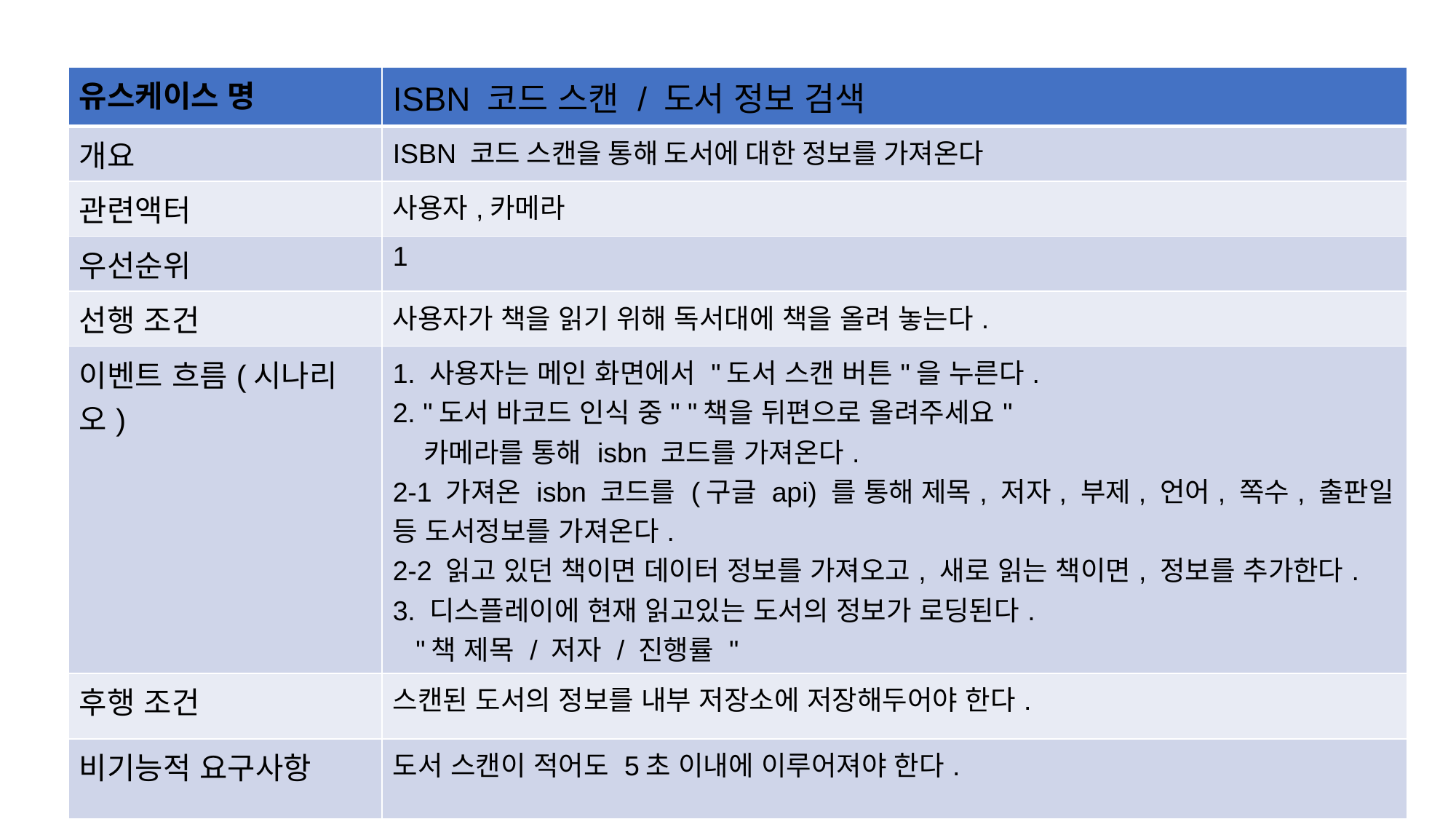

| 유스케이스 명 | ISBN 코드 스캔 / 도서 정보 검색 |
| --- | --- |
| 개요 | ISBN 코드 스캔을 통해 도서에 대한 정보를 가져온다 |
| 관련액터 | 사용자,카메라 |
| 우선순위 | 1 |
| 선행 조건 | 사용자가 책을 읽기 위해 독서대에 책을 올려 놓는다. |
| 이벤트 흐름(시나리오) | 1. 사용자는 메인 화면에서 "도서 스캔 버튼"을 누른다. 2. "도서 바코드 인식 중" "책을 뒤편으로 올려주세요"     카메라를 통해 isbn 코드를 가져온다. 2-1 가져온 isbn 코드를 (구글 api) 를 통해 제목, 저자, 부제, 언어, 쪽수, 출판일 등 도서정보를 가져온다. 2-2 읽고 있던 책이면 데이터 정보를 가져오고, 새로 읽는 책이면, 정보를 추가한다. 3. 디스플레이에 현재 읽고있는 도서의 정보가 로딩된다.    "책 제목 / 저자 / 진행률 " |
| 후행 조건 | 스캔된 도서의 정보를 내부 저장소에 저장해두어야 한다. |
| 비기능적 요구사항 | 도서 스캔이 적어도 5초 이내에 이루어져야 한다. |